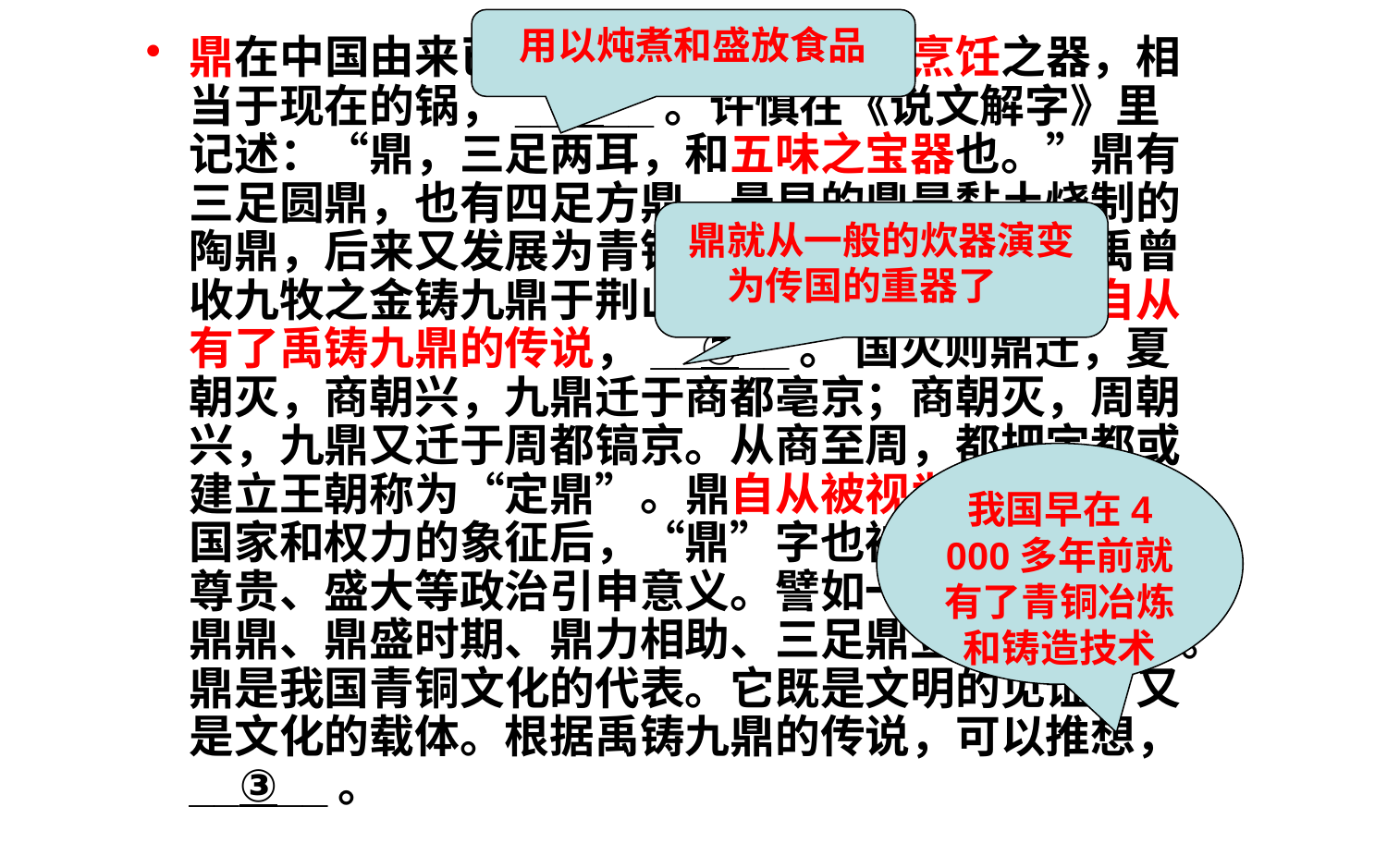

用以炖煮和盛放食品
鼎在中国由来已久。它最初是古代的烹饪之器，相当于现在的锅，__①__。许慎在《说文解字》里记述：“鼎，三足两耳，和五味之宝器也。”鼎有三足圆鼎，也有四足方鼎。最早的鼎是黏土烧制的陶鼎，后来又发展为青铜铸造的铜鼎。传说夏禹曾收九牧之金铸九鼎于荆山之下，以象征九州。自从有了禹铸九鼎的传说，__②__。 国灭则鼎迁，夏朝灭，商朝兴，九鼎迁于商都亳京；商朝灭，周朝兴，九鼎又迁于周都镐京。从商至周，都把定都或建立王朝称为“定鼎”。鼎自从被视为传国重器、国家和权力的象征后，“鼎”字也被赋予了显赫、尊贵、盛大等政治引申意义。譬如一言九鼎、大名鼎鼎、鼎盛时期、鼎力相助、三足鼎立、问鼎等等。鼎是我国青铜文化的代表。它既是文明的见证，又是文化的载体。根据禹铸九鼎的传说，可以推想，__③__。
鼎就从一般的炊器演变为传国的重器了
我国早在4 000多年前就有了青铜冶炼和铸造技术